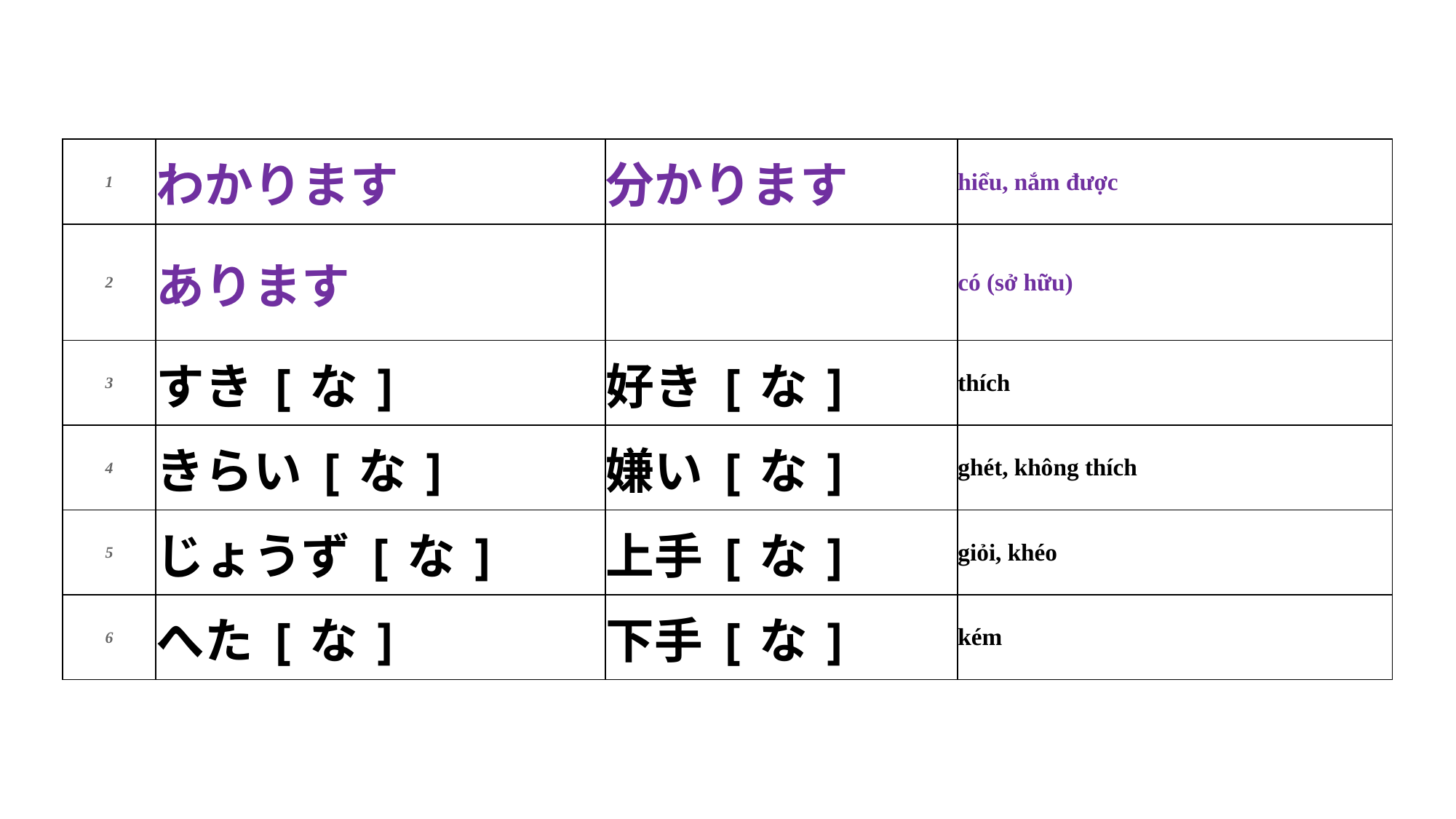

| 1 | わかります | 分かります | hiểu, nắm được |
| --- | --- | --- | --- |
| 2 | あります |  | có (sở hữu) |
| 3 | すき[な] | 好き[な] | thích |
| 4 | きらい[な] | 嫌い[な] | ghét, không thích |
| 5 | じょうず[な] | 上手[な] | giỏi, khéo |
| 6 | へた[な] | 下手[な] | kém |